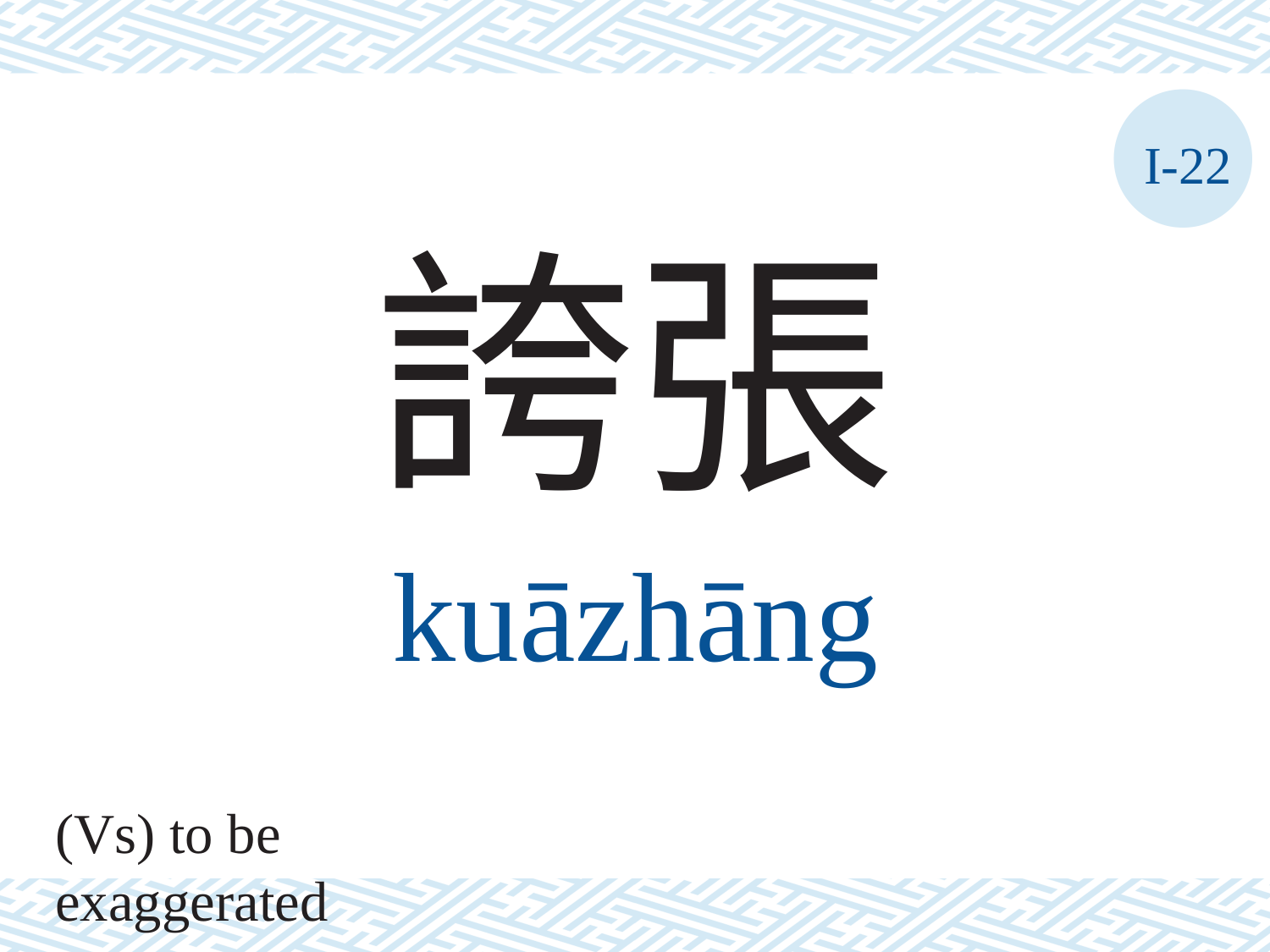

I-22
誇張
kuāzhāng
(Vs) to be exaggerated